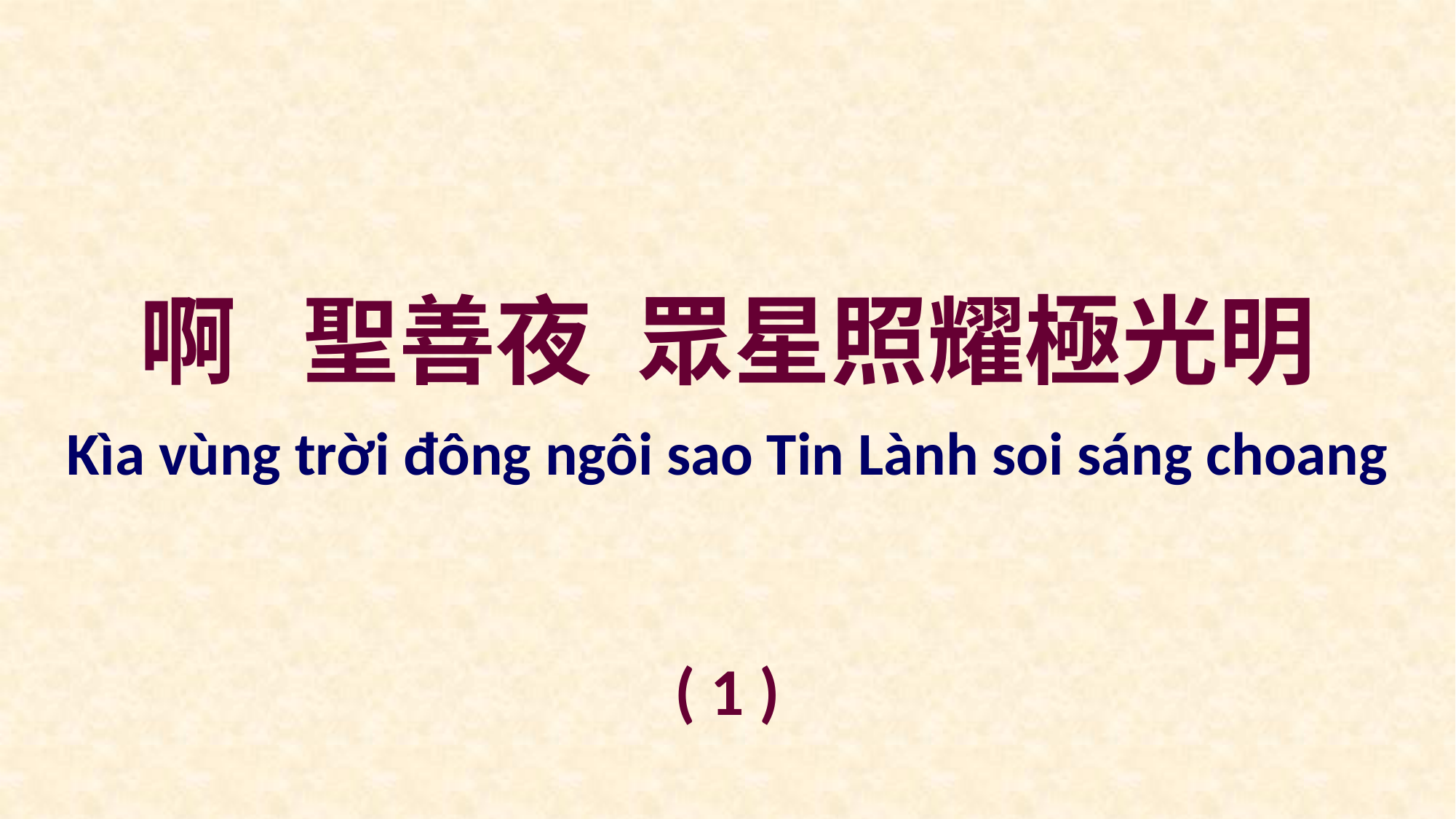

啊   聖善夜  眾星照耀極光明
Kìa vùng trời đông ngôi sao Tin Lành soi sáng choang
( 1 )